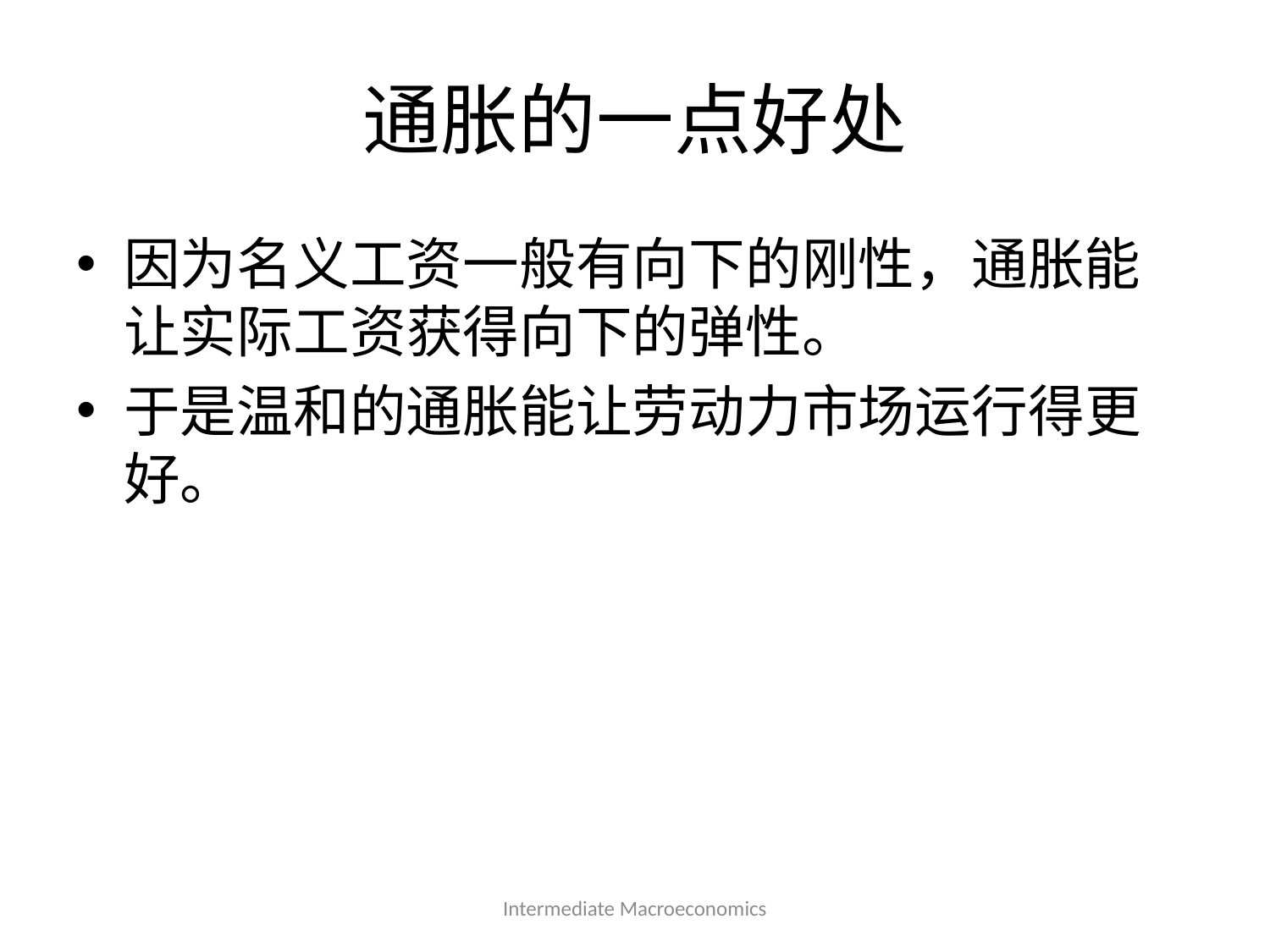

# 通胀的一点好处
因为名义工资一般有向下的刚性，通胀能让实际工资获得向下的弹性。
于是温和的通胀能让劳动力市场运行得更好。
Intermediate Macroeconomics